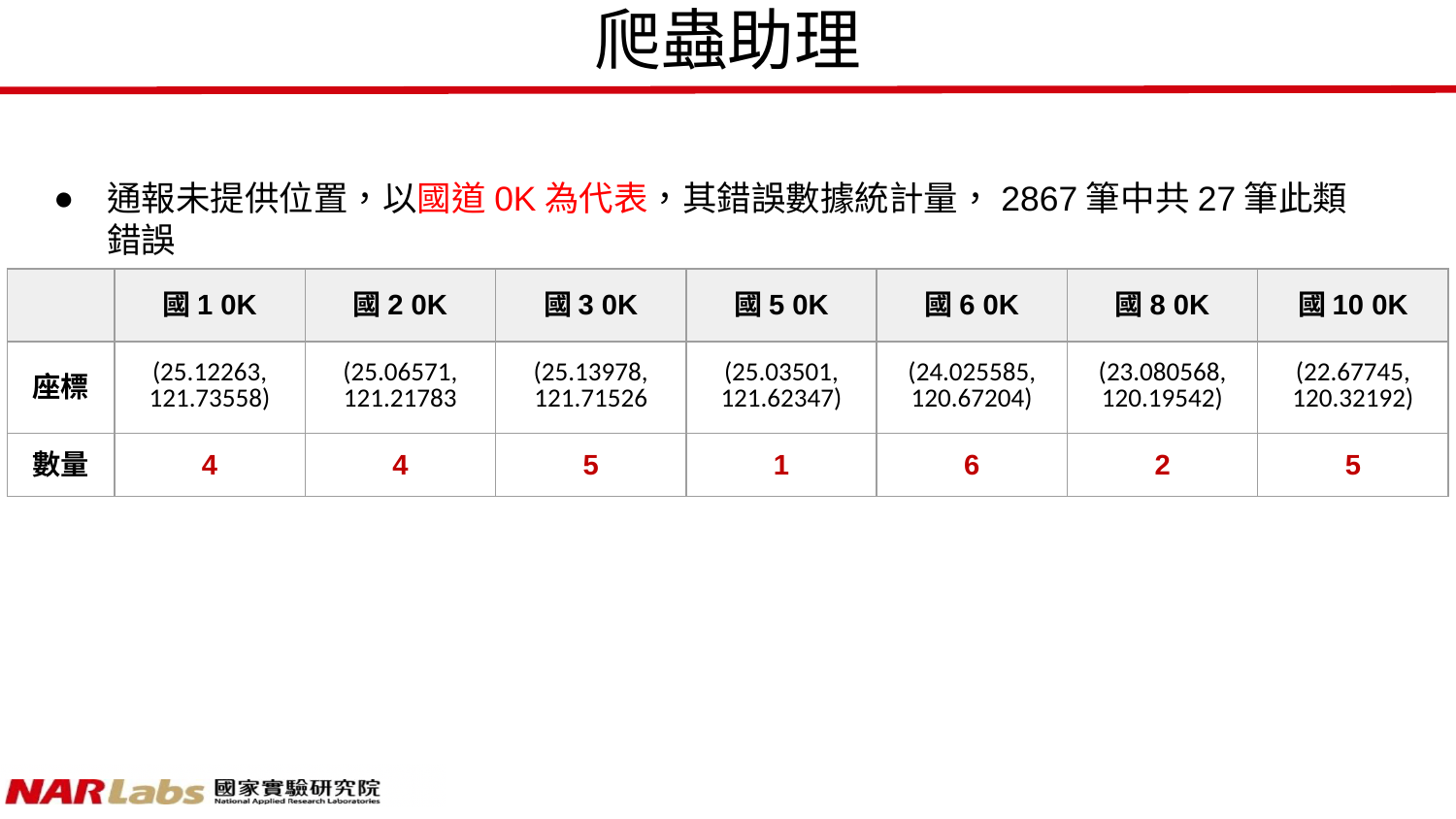

爬蟲助理
通報未提供位置，以國道0K為代表，其錯誤數據統計量，2867筆中共27筆此類錯誤
|  | 國1 0K | 國2 0K | 國3 0K | 國5 0K | 國6 0K | 國8 0K | 國10 0K |
| --- | --- | --- | --- | --- | --- | --- | --- |
| 座標 | (25.12263, 121.73558) | (25.06571, 121.21783 | (25.13978, 121.71526 | (25.03501, 121.62347) | (24.025585, 120.67204) | (23.080568, 120.19542) | (22.67745, 120.32192) |
| 數量 | 4 | 4 | 5 | 1 | 6 | 2 | 5 |